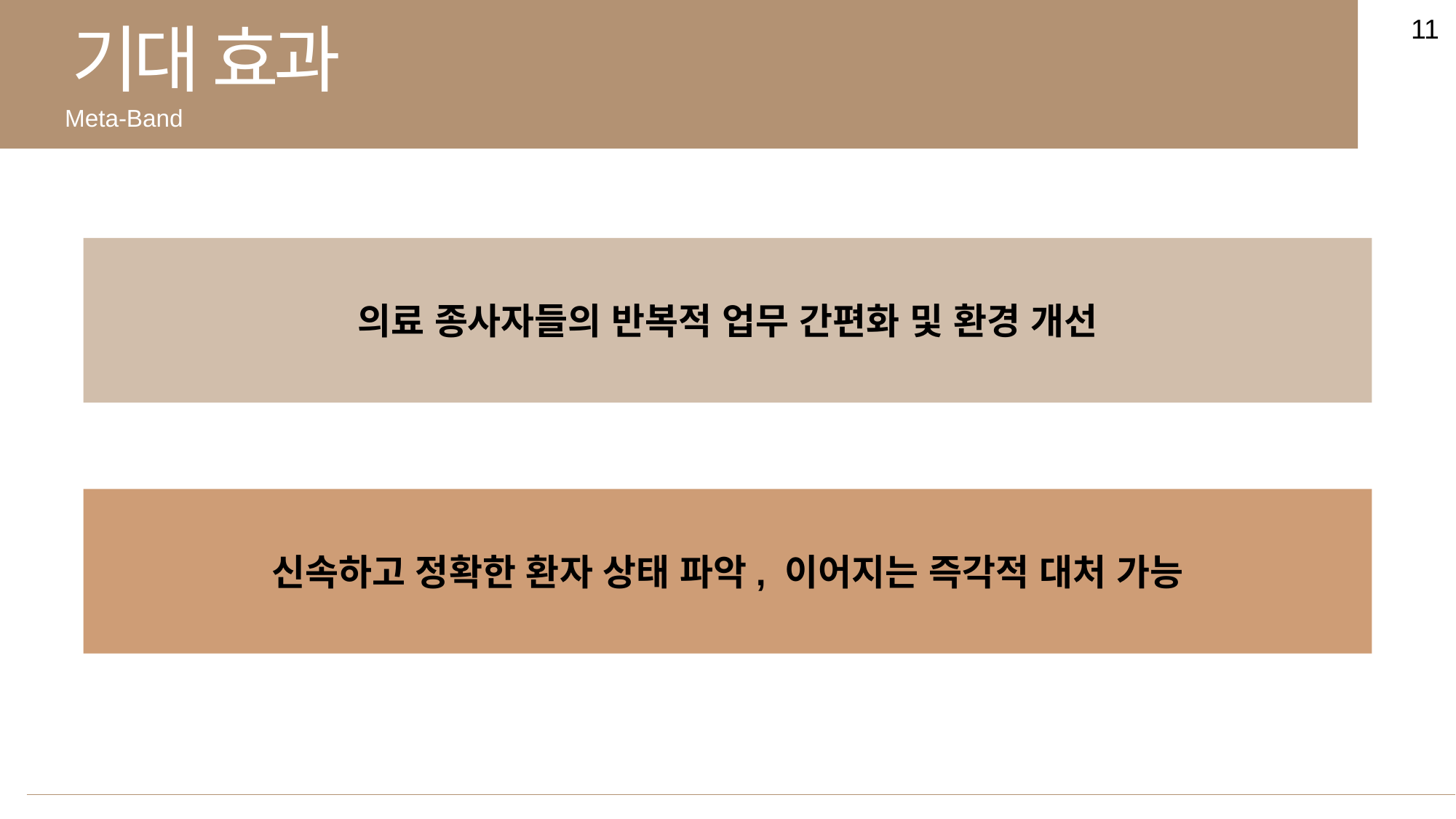

11
기대 효과
Meta-Band
의료 종사자들의 반복적 업무 간편화 및 환경 개선
신속하고 정확한 환자 상태 파악, 이어지는 즉각적 대처 가능